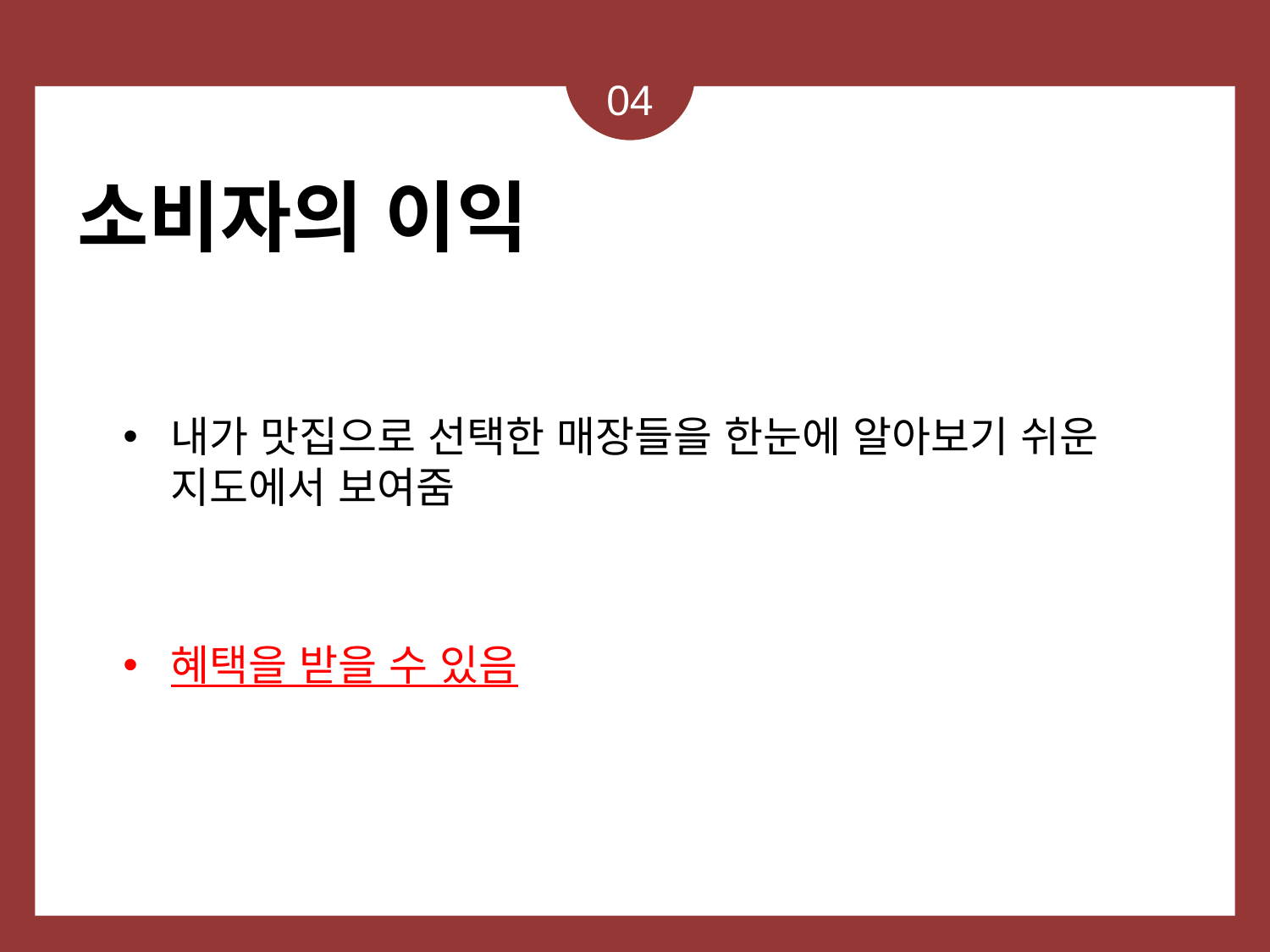

04

소비자의 이익
내가 맛집으로 선택한 매장들을 한눈에 알아보기 쉬운 지도에서 보여줌

혜택을 받을 수 있음